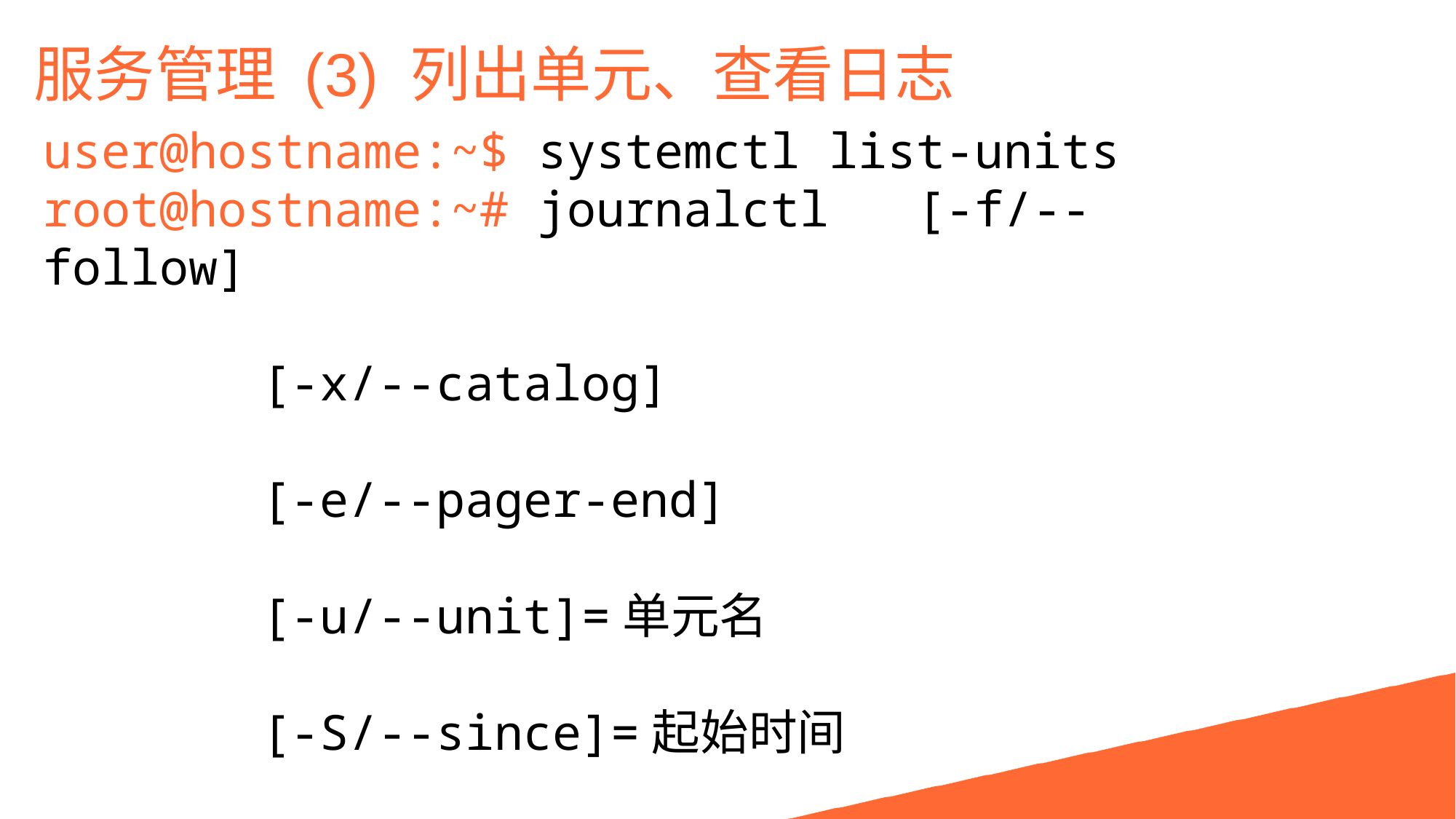

服务管理 (3) 列出单元、查看日志
user@hostname:~$ systemctl list-units
root@hostname:~# journalctl	[-f/--follow]
													[-x/--catalog]
													[-e/--pager-end]
													[-u/--unit]=单元名
													[-S/--since]=起始时间
													[-U/--until]=截止时间
									[--no-pager]